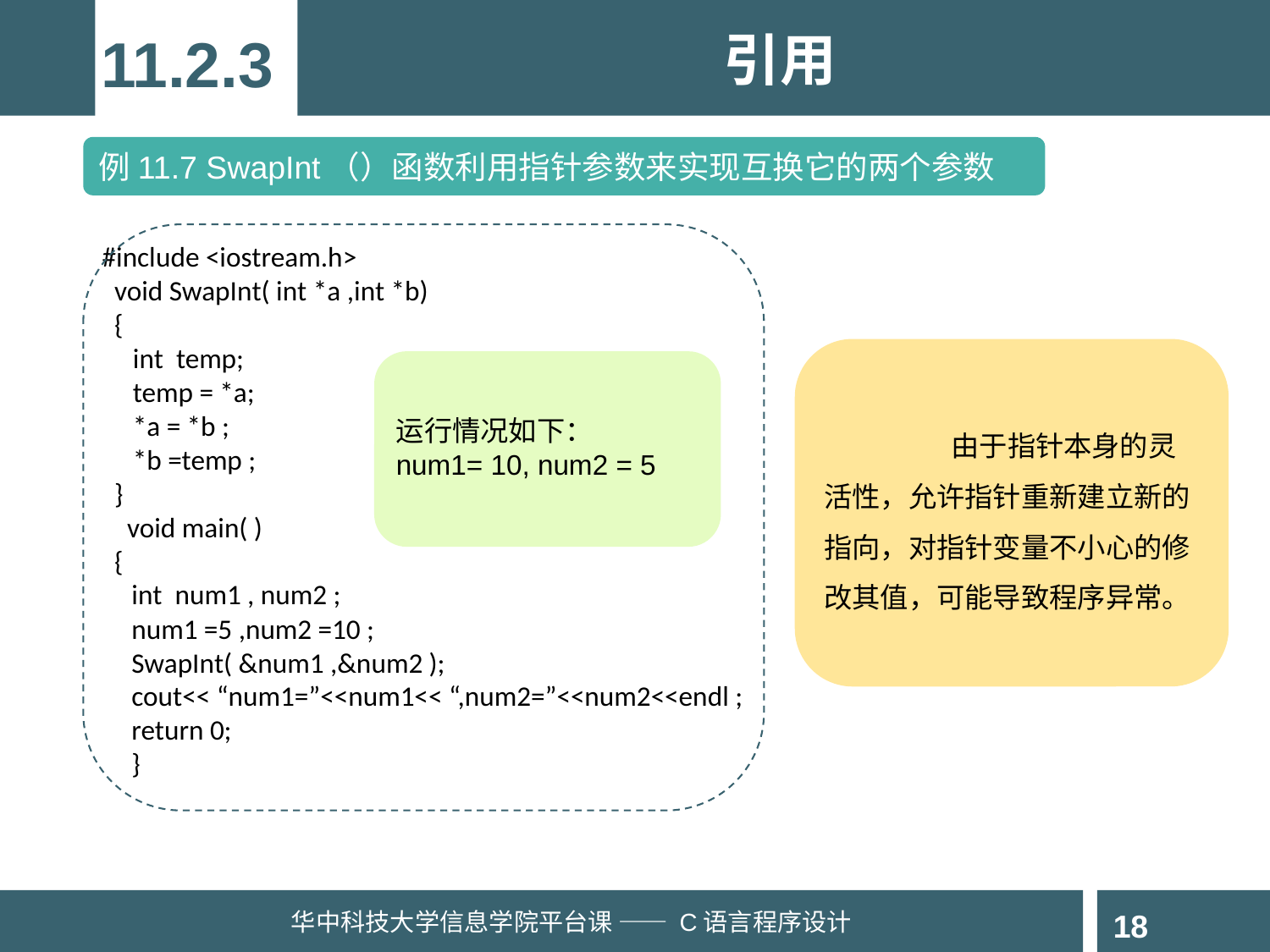

11.2.3
引用
例11.7 SwapInt（）函数利用指针参数来实现互换它的两个参数

 #include <iostream.h>
void SwapInt( int *a ,int *b)
{
int  temp;
temp = *a;
*a = *b ;
*b =temp ;
}
  void main( )
{
int  num1 , num2 ;
num1 =5 ,num2 =10 ;
SwapInt( &num1 ,&num2 );
cout<< “num1=”<<num1<< “,num2=”<<num2<<endl ;
return 0;
}
	由于指针本身的灵活性，允许指针重新建立新的指向，对指针变量不小心的修改其值，可能导致程序异常。

运行情况如下：
num1= 10, num2 = 5